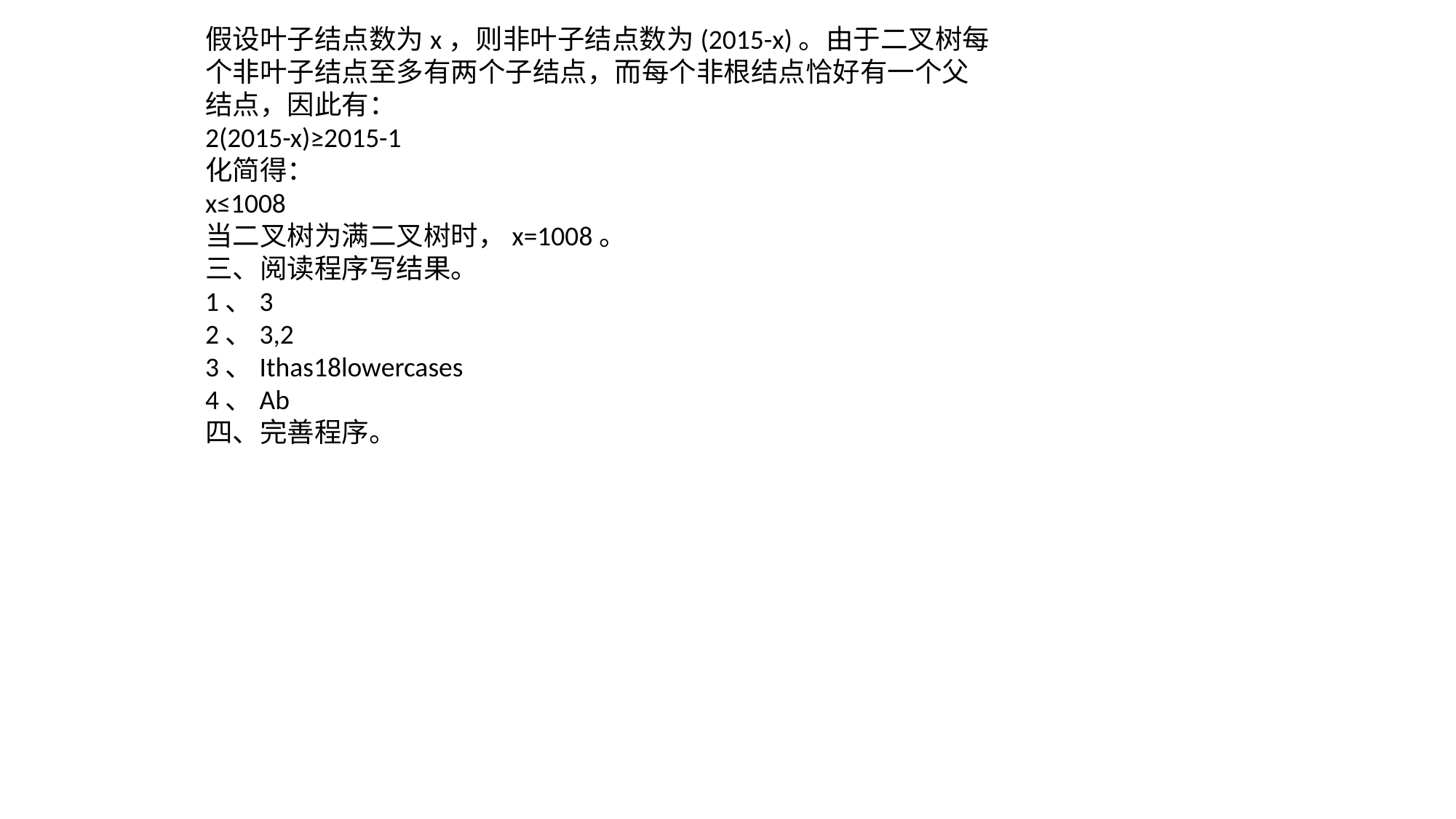

假设叶子结点数为x，则非叶子结点数为(2015-x)。由于二叉树每
个非叶子结点至多有两个子结点，而每个非根结点恰好有一个父
结点，因此有：
2(2015-x)≥2015-1
化简得：
x≤1008
当二叉树为满二叉树时，x=1008。
三、阅读程序写结果。
1、3
2、3,2
3、Ithas18lowercases
4、Ab
四、完善程序。